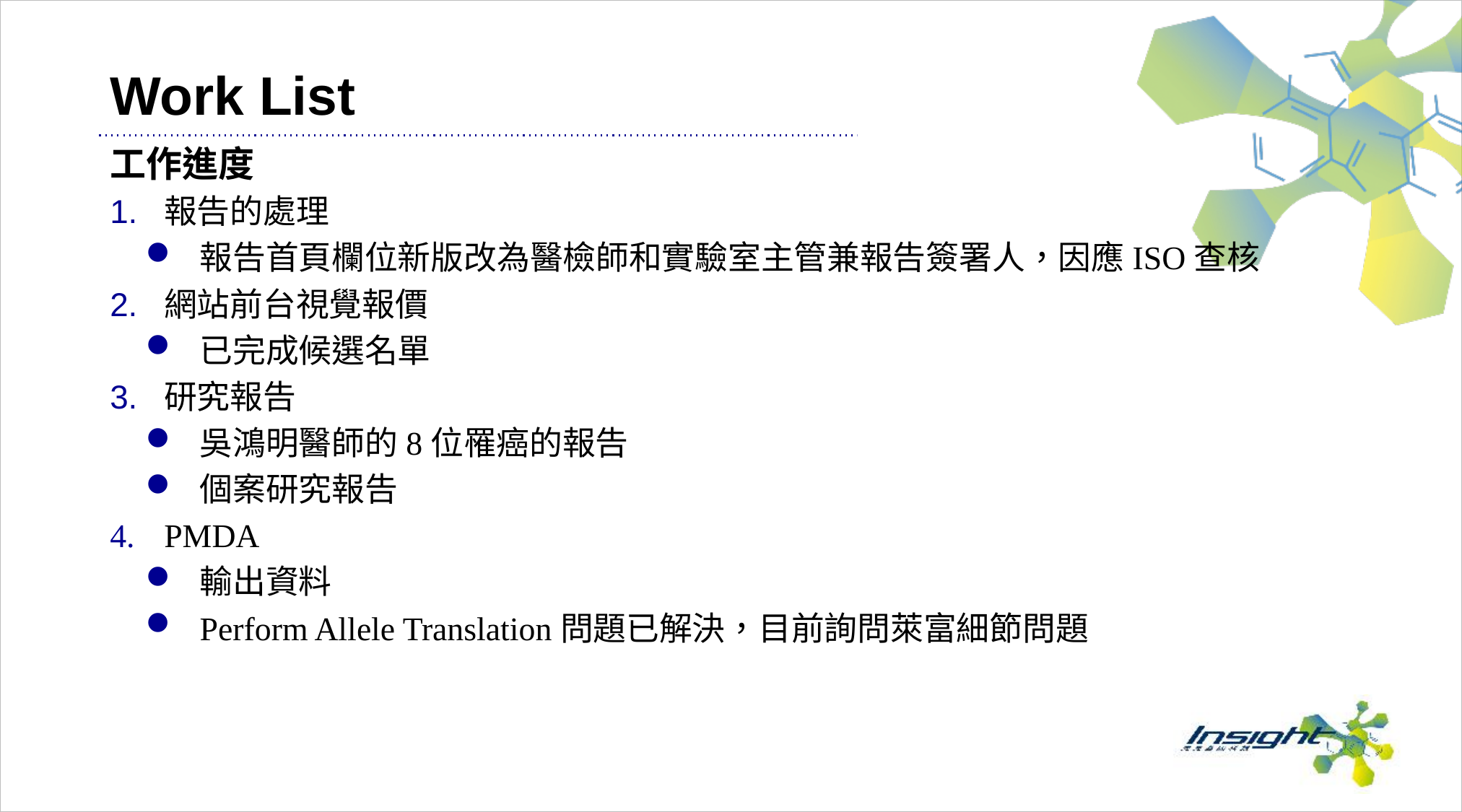

# Work List
工作進度
報告的處理
報告首頁欄位新版改為醫檢師和實驗室主管兼報告簽署人，因應ISO查核
網站前台視覺報價
已完成候選名單
研究報告
吳鴻明醫師的8位罹癌的報告
個案研究報告
PMDA
輸出資料
Perform Allele Translation問題已解決，目前詢問萊富細節問題